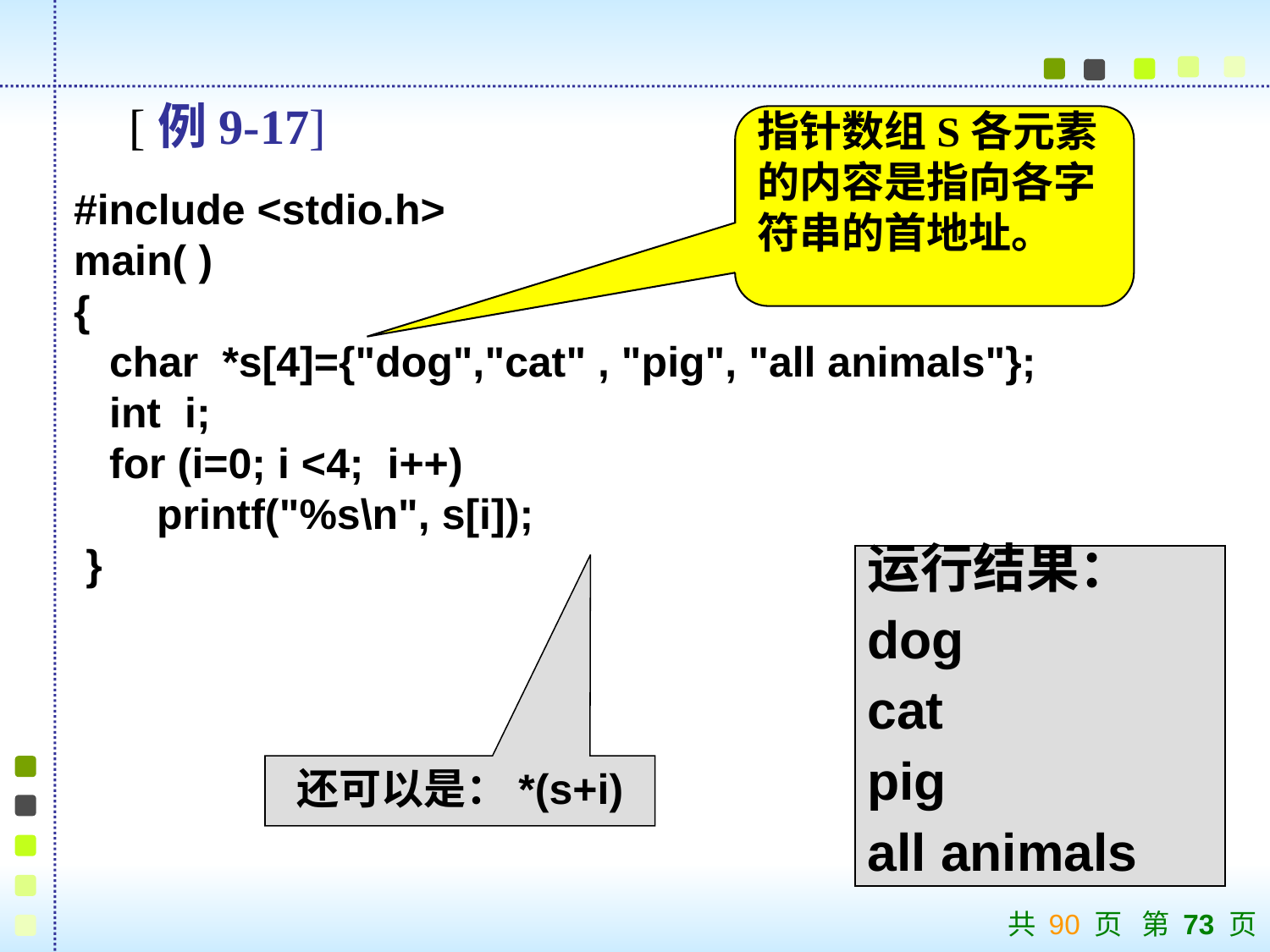

[例9-17]
指针数组S各元素的内容是指向各字符串的首地址。

#include <stdio.h>
main( )
{
   char  *s[4]={"dog","cat" , "pig", "all animals"};
   int  i;
   for (i=0; i <4;  i++)
       printf("%s\n", s[i]);
 }
运行结果：
dog
cat
pig
all animals
还可以是：*(s+i)
共 90 页   第 73 页